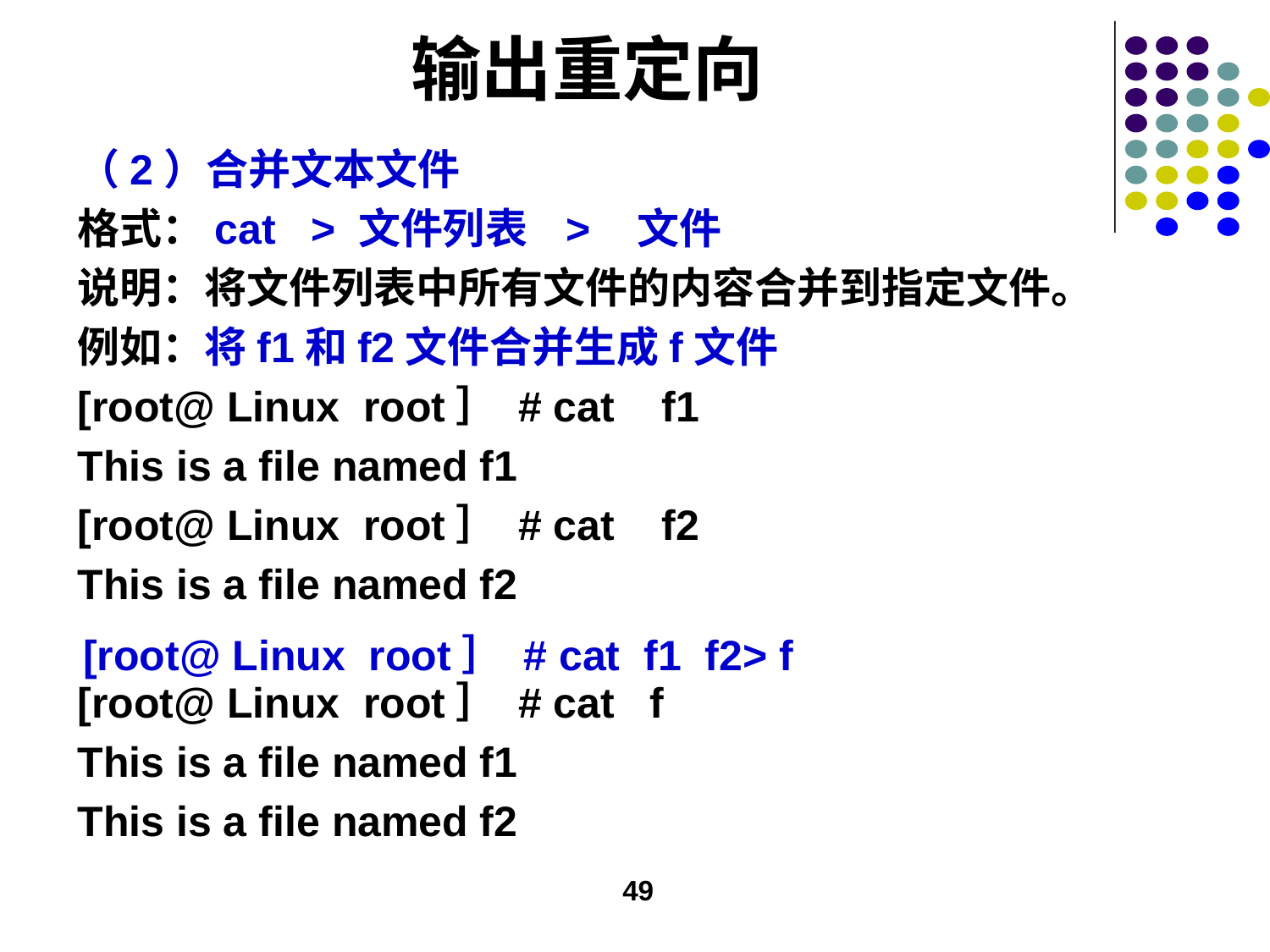

# 输出重定向
（2）合并文本文件
格式：cat   > 文件列表   >   文件
说明：将文件列表中所有文件的内容合并到指定文件。
例如：将f1和f2文件合并生成f文件
[root@ Linux  root］ # cat    f1
This is a file named f1
[root@ Linux  root］ # cat    f2
This is a file named f2

[root@ Linux  root］ # cat   f
This is a file named f1
This is a file named f2

[root@ Linux  root］ # cat  f1  f2> f
49